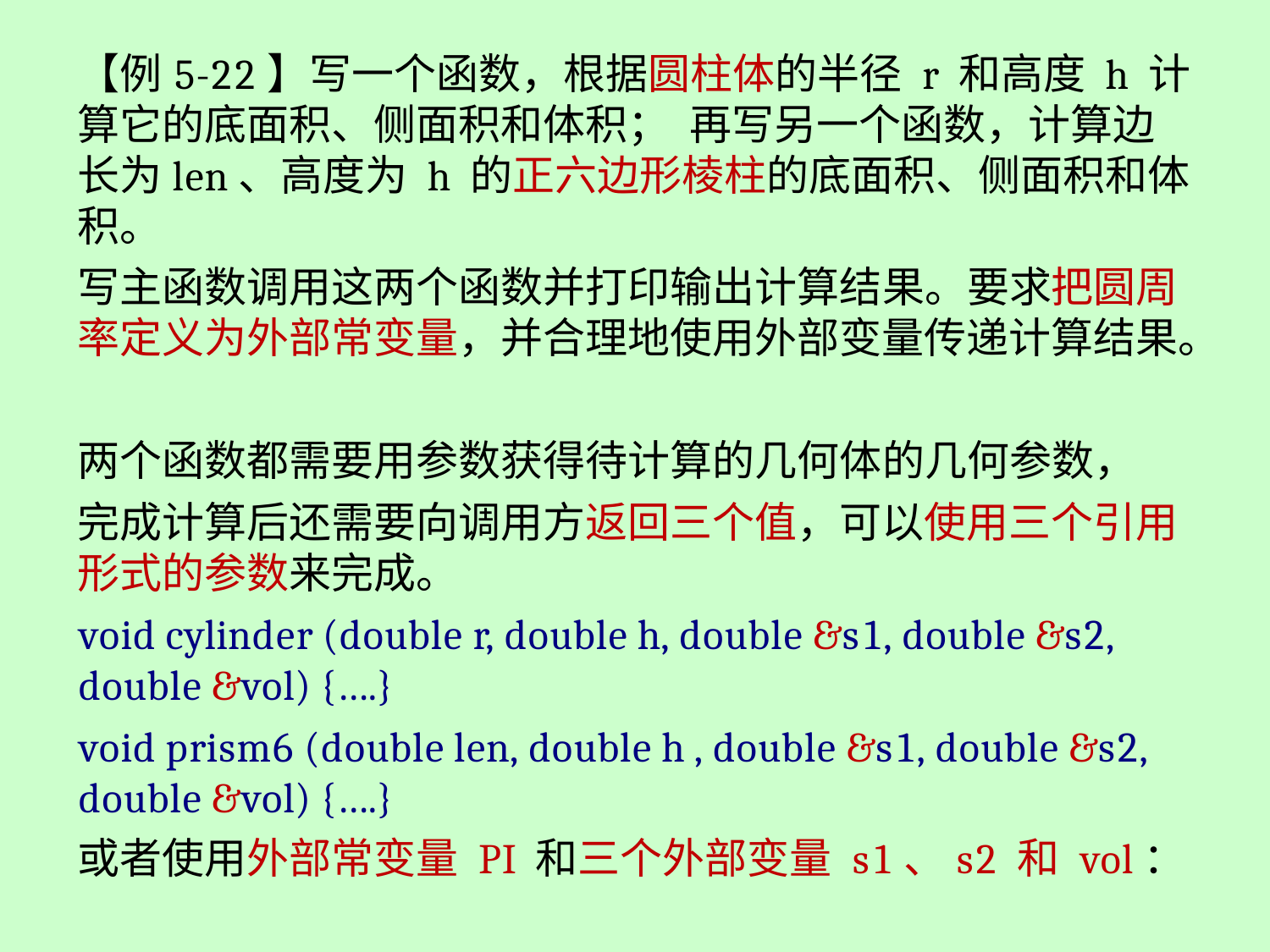

【例5-22】写一个函数，根据圆柱体的半径 r 和高度 h 计算它的底面积、侧面积和体积；  再写另一个函数，计算边长为len、高度为 h 的正六边形棱柱的底面积、侧面积和体积。
写主函数调用这两个函数并打印输出计算结果。要求把圆周率定义为外部常变量，并合理地使用外部变量传递计算结果。

两个函数都需要用参数获得待计算的几何体的几何参数，
完成计算后还需要向调用方返回三个值，可以使用三个引用形式的参数来完成。
void cylinder (double r, double h, double &s1, double &s2, double &vol) {….}
void prism6 (double len, double h , double &s1, double &s2, double &vol) {….}
或者使用外部常变量 PI 和三个外部变量 s1、s2 和 vol：
7